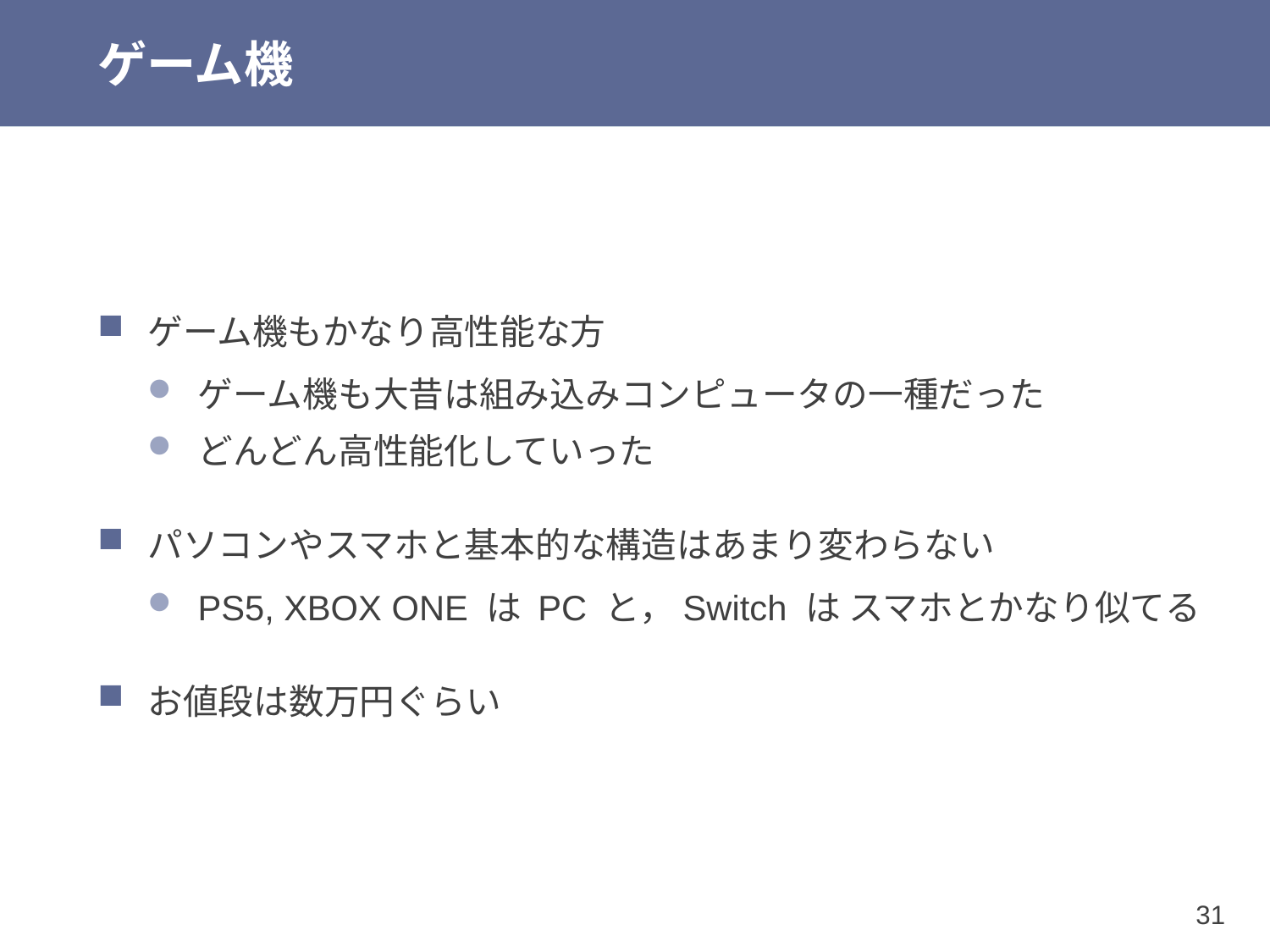

# ゲーム機
ゲーム機もかなり高性能な方
ゲーム機も大昔は組み込みコンピュータの一種だった
どんどん高性能化していった
パソコンやスマホと基本的な構造はあまり変わらない
PS5, XBOX ONE は PC と，Switch は スマホとかなり似てる
お値段は数万円ぐらい